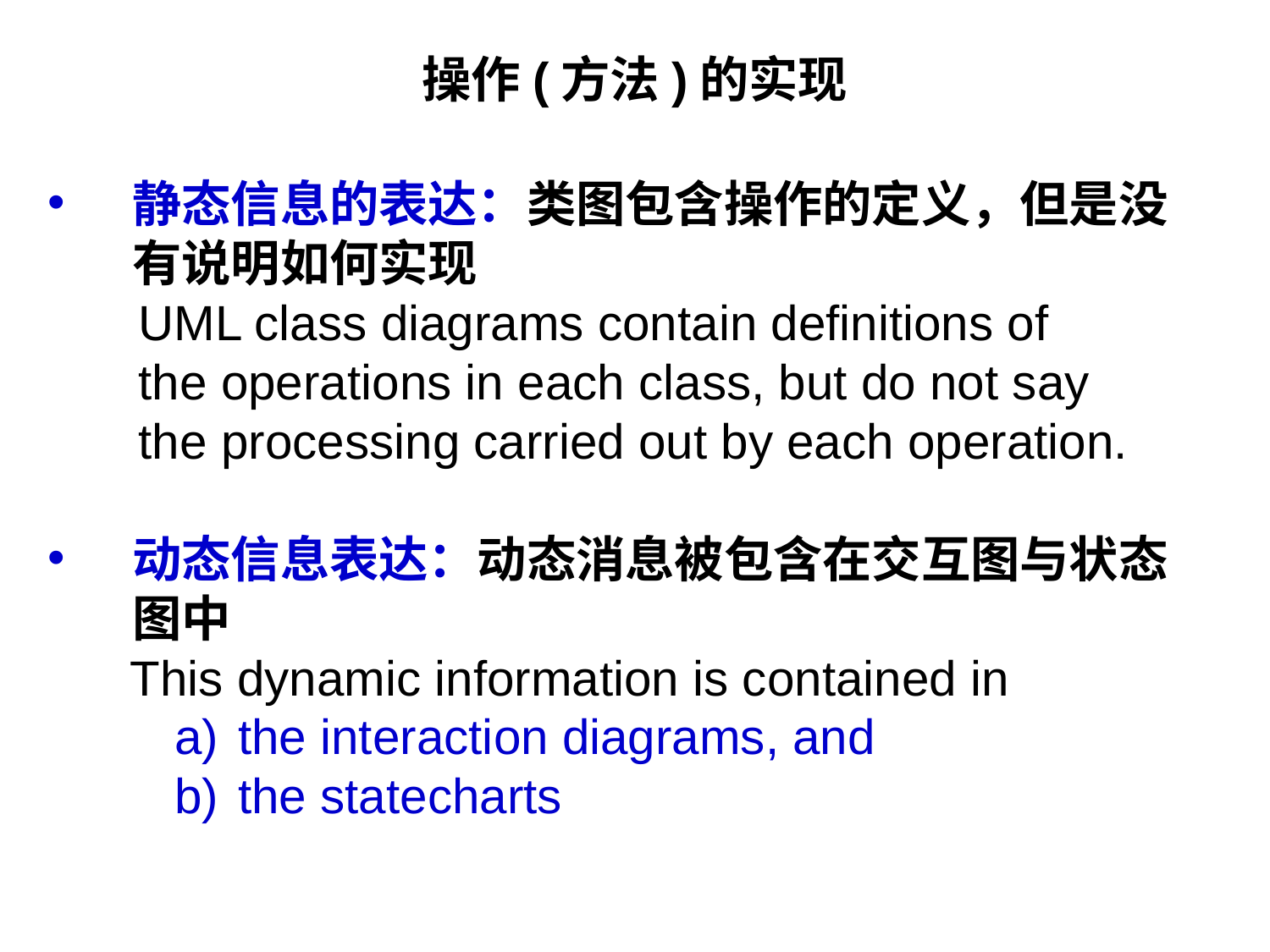

# 操作(方法)的实现
静态信息的表达：类图包含操作的定义，但是没有说明如何实现
  UML class diagrams contain definitions of
  the operations in each class, but do not say
  the processing carried out by each operation.

动态信息表达：动态消息被包含在交互图与状态图中
      This dynamic information is contained in
the interaction diagrams, and
the statecharts